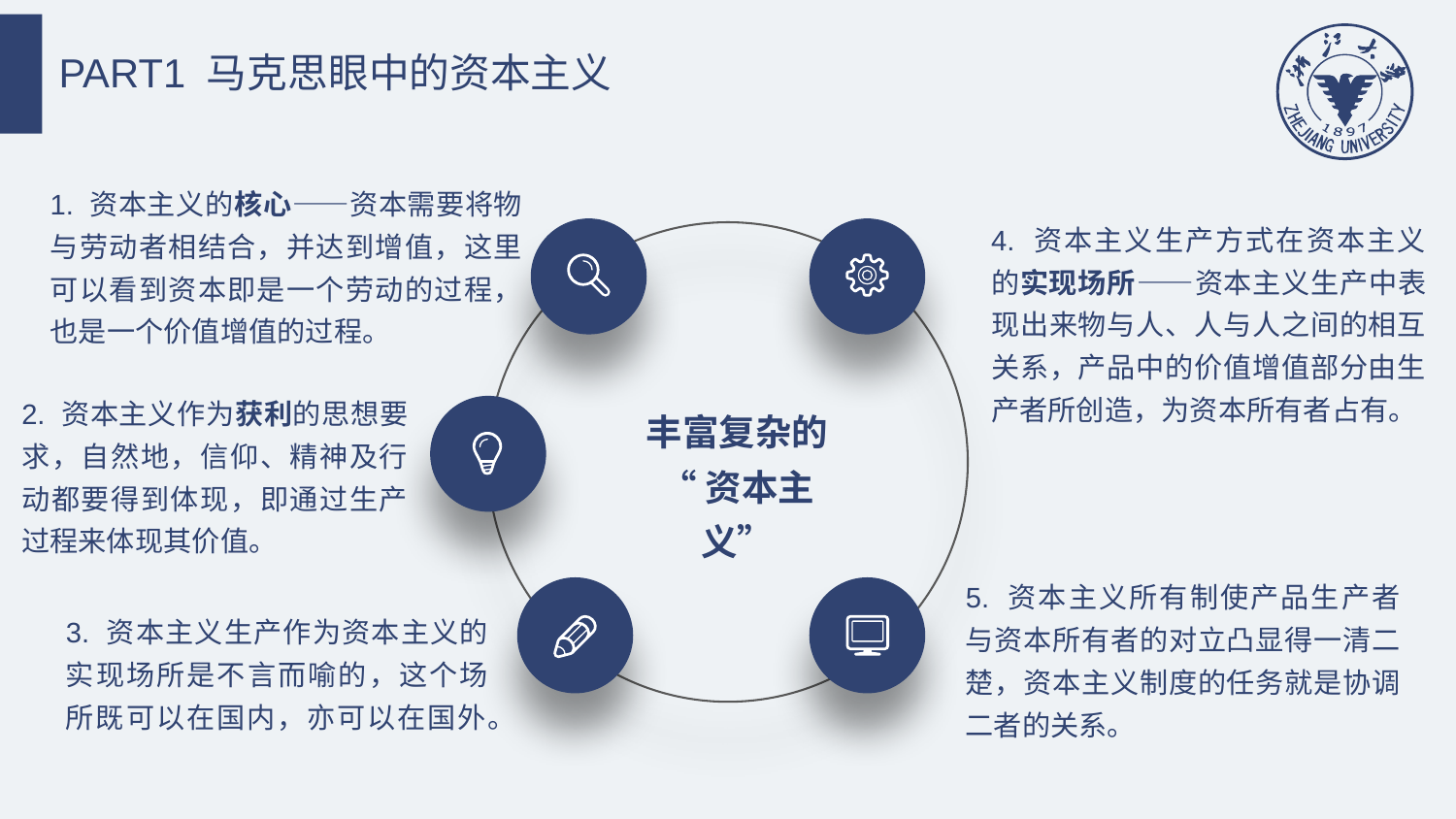

PART1 马克思眼中的资本主义
1. 资本主义的核心——资本需要将物与劳动者相结合，并达到增值，这里可以看到资本即是一个劳动的过程，也是一个价值增值的过程。
4. 资本主义生产方式在资本主义的实现场所——资本主义生产中表现出来物与人、人与人之间的相互关系，产品中的价值增值部分由生产者所创造，为资本所有者占有。

2. 资本主义作为获利的思想要求，自然地，信仰、精神及行动都要得到体现，即通过生产过程来体现其价值。
丰富复杂的
“资本主义”

5. 资本主义所有制使产品生产者与资本所有者的对立凸显得一清二楚，资本主义制度的任务就是协调二者的关系。

3. 资本主义生产作为资本主义的实现场所是不言而喻的，这个场所既可以在国内，亦可以在国外。